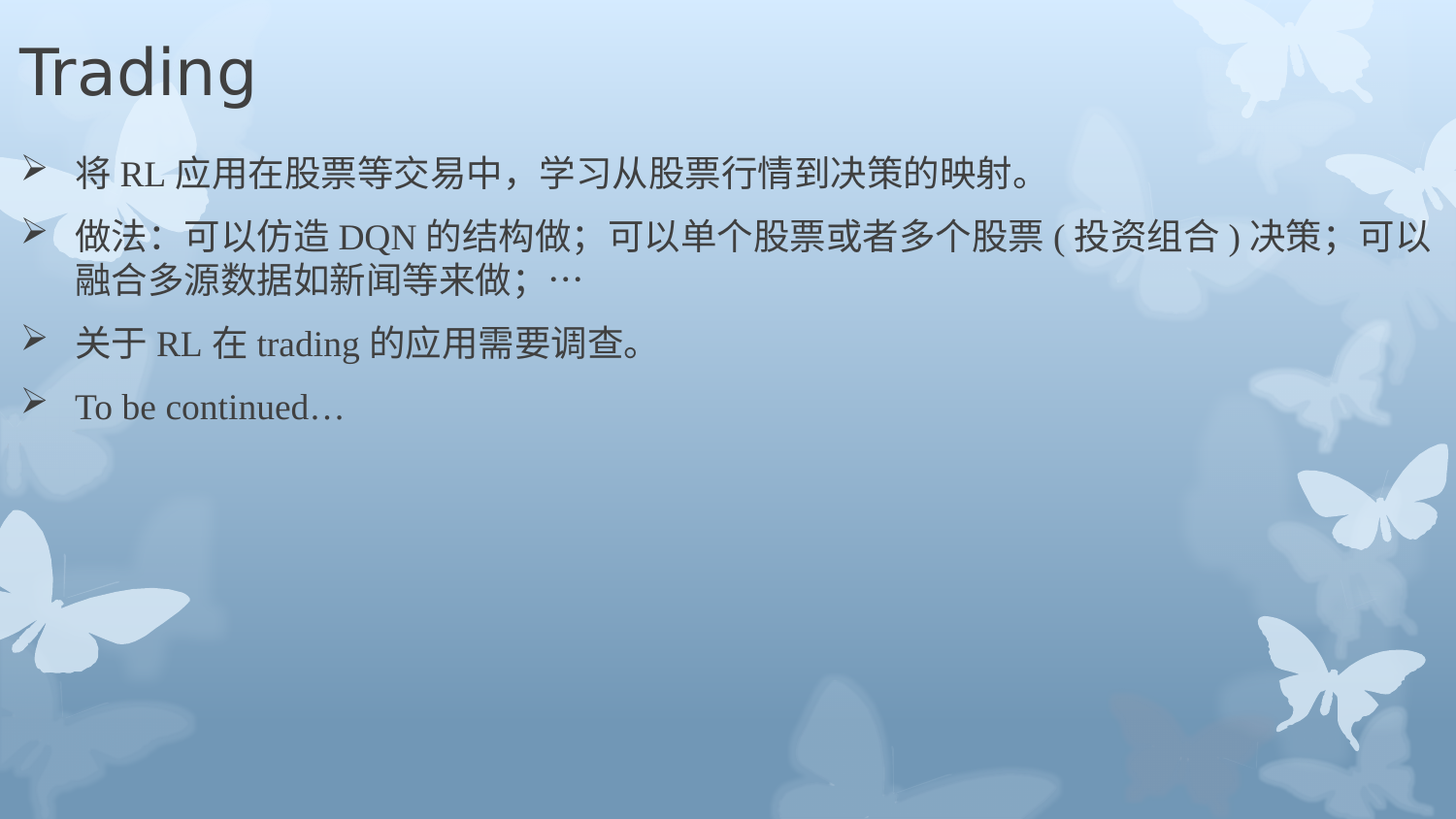

# Trading
将RL应用在股票等交易中，学习从股票行情到决策的映射。
做法：可以仿造DQN的结构做；可以单个股票或者多个股票(投资组合)决策；可以融合多源数据如新闻等来做；…
关于RL在trading的应用需要调查。
To be continued…